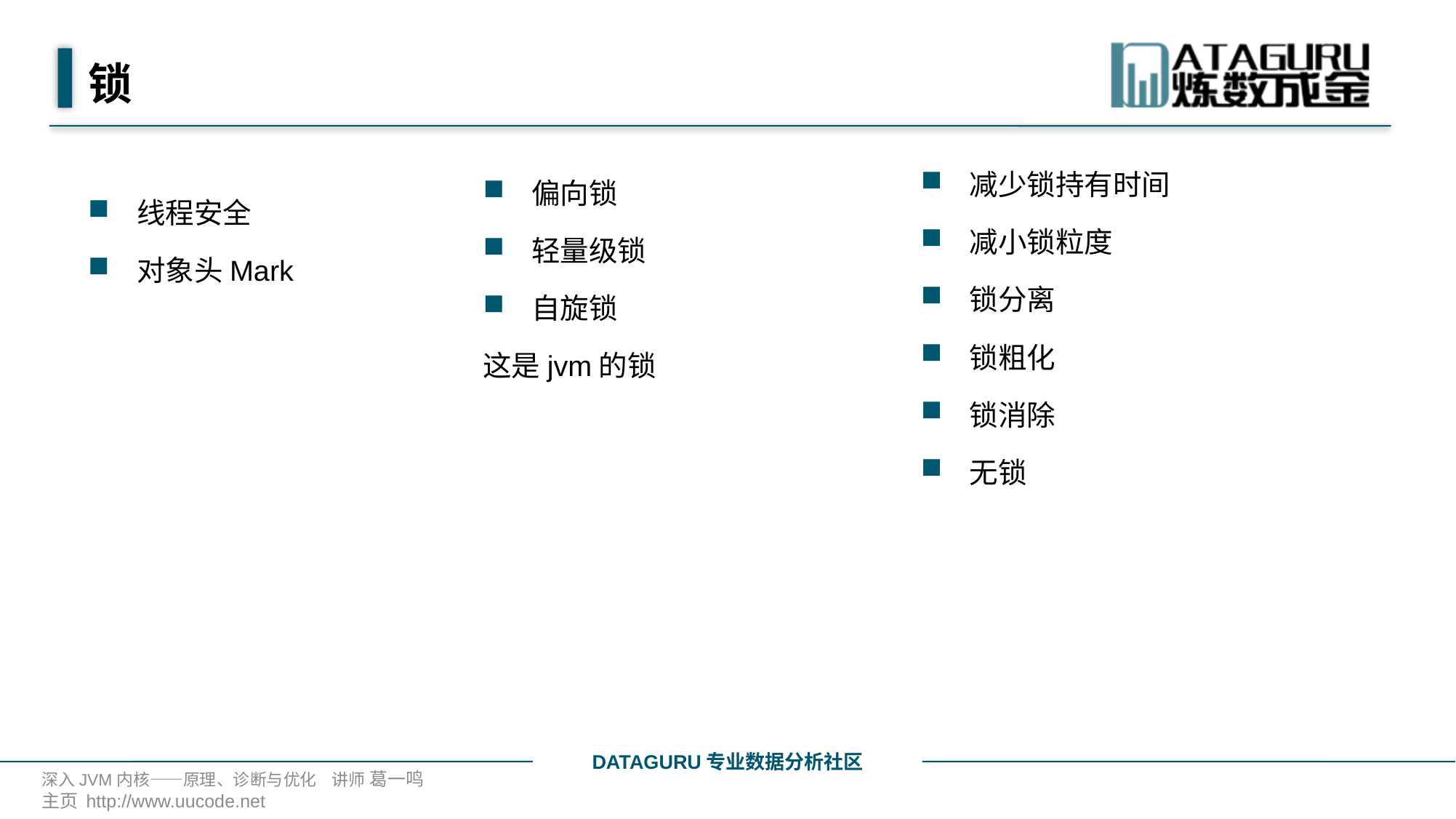

# 锁
减少锁持有时间
减小锁粒度
锁分离
锁粗化
锁消除
无锁
偏向锁
轻量级锁
自旋锁
这是jvm的锁
线程安全
对象头Mark